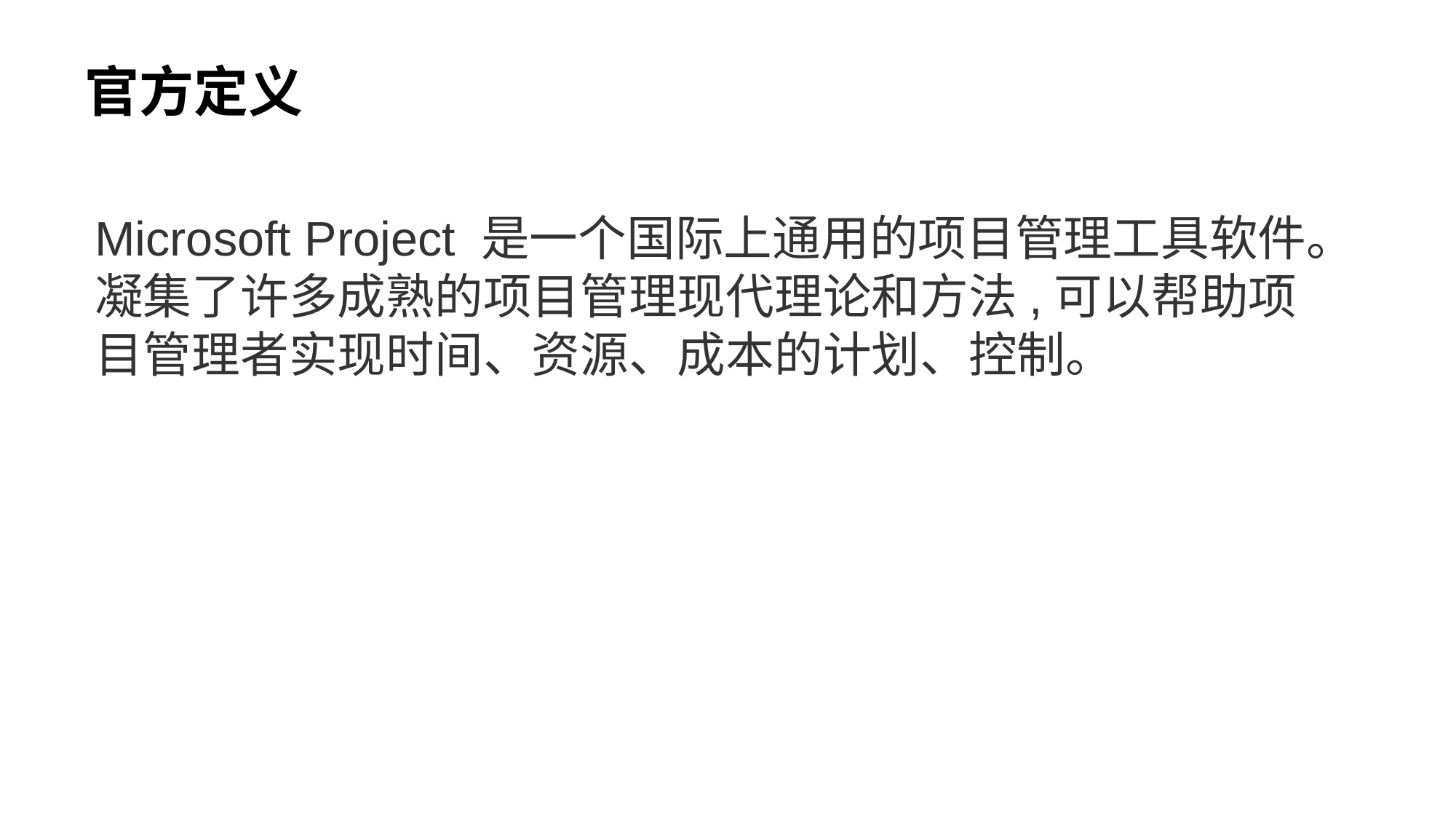

# 官方定义
Microsoft Project 是一个国际上通用的项目管理工具软件。凝集了许多成熟的项目管理现代理论和方法,可以帮助项目管理者实现时间、资源、成本的计划、控制。